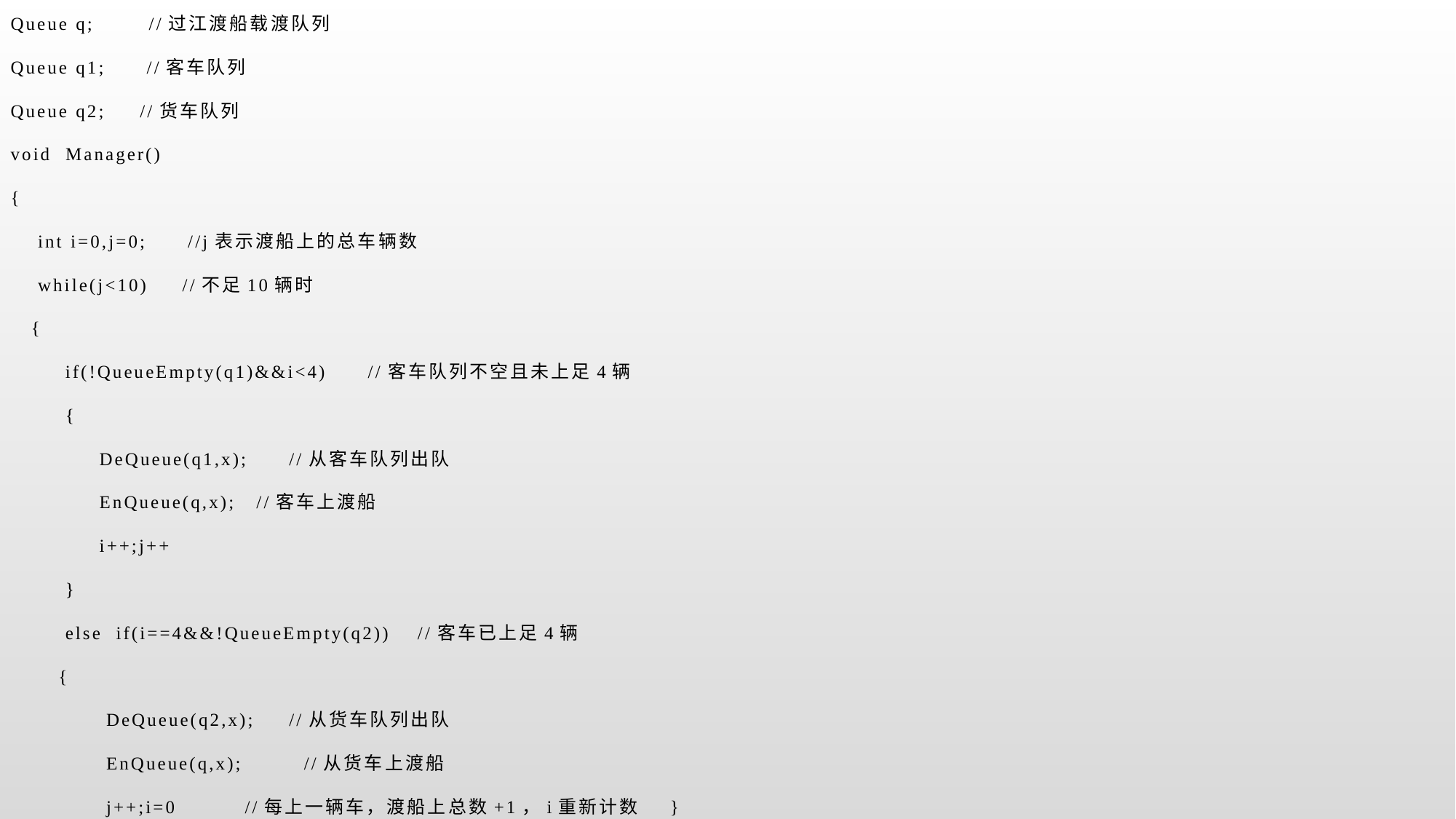

Queue q;        //过江渡船载渡队列
Queue q1;      //客车队列
Queue q2;     //货车队列
void  Manager()
{
    int i=0,j=0;      //j表示渡船上的总车辆数
    while(j<10)     //不足10辆时
   {
        if(!QueueEmpty(q1)&&i<4)      //客车队列不空且未上足4辆
        {
             DeQueue(q1,x);      //从客车队列出队
             EnQueue(q,x);   //客车上渡船
             i++;j++
        }
        else  if(i==4&&!QueueEmpty(q2))    //客车已上足4辆
       {
              DeQueue(q2,x);     //从货车队列出队
              EnQueue(q,x);         //从货车上渡船
              j++;i=0          //每上一辆车，渡船上总数+1，i重新计数    }